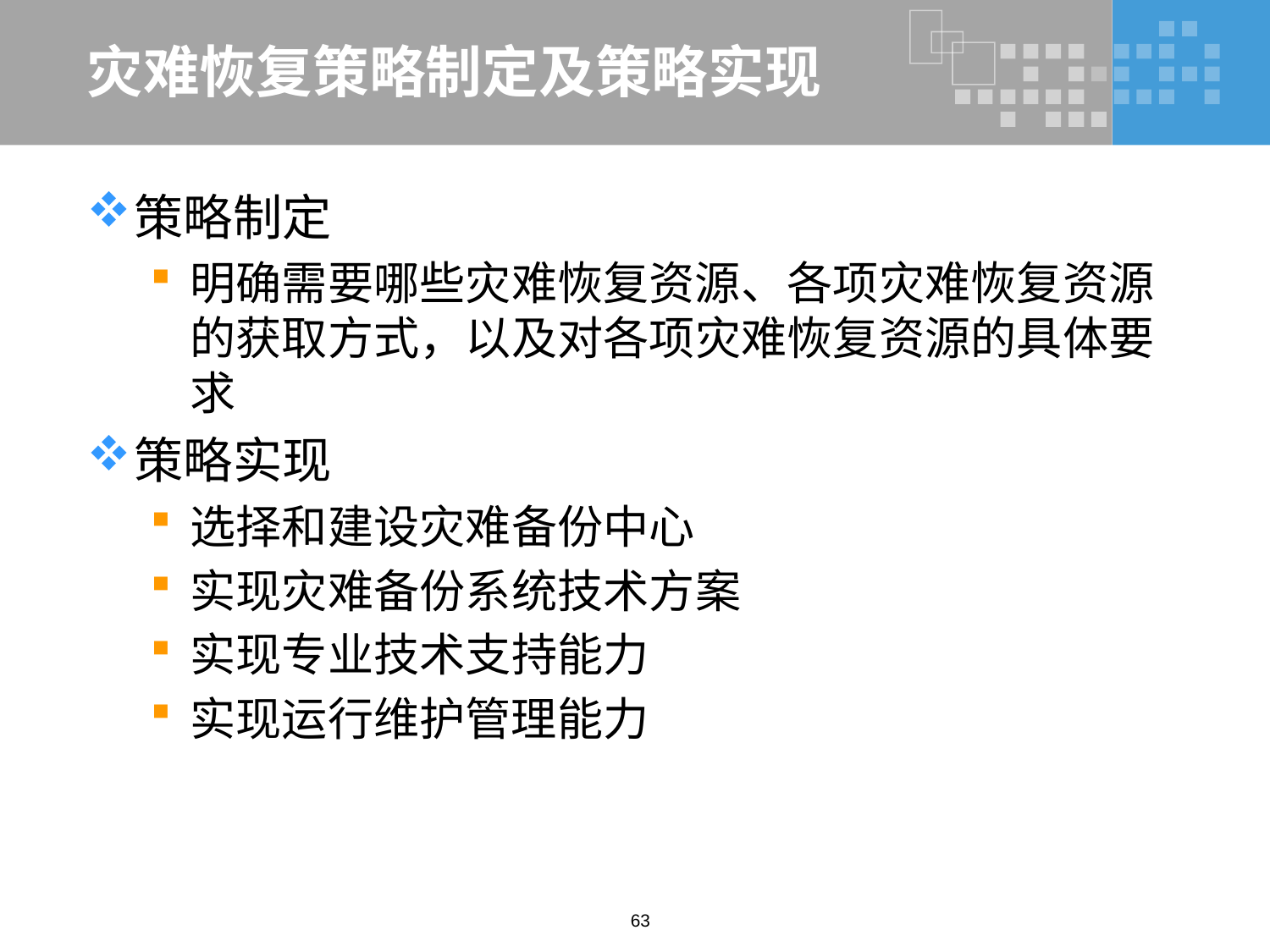

# 灾难恢复策略制定及策略实现
策略制定
明确需要哪些灾难恢复资源、各项灾难恢复资源的获取方式，以及对各项灾难恢复资源的具体要求
策略实现
选择和建设灾难备份中心
实现灾难备份系统技术方案
实现专业技术支持能力
实现运行维护管理能力
63